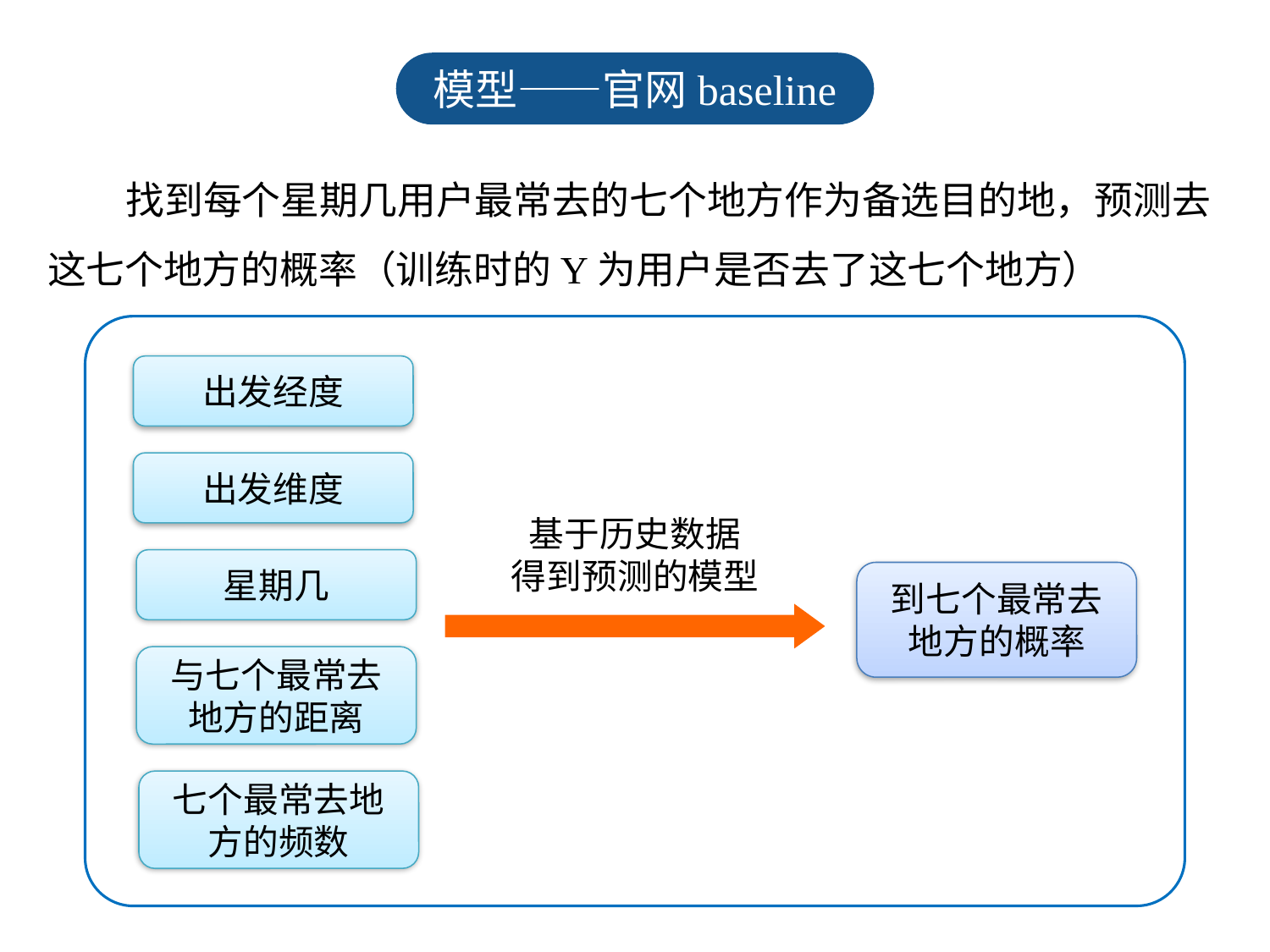

模型——官网baseline
        找到每个星期几用户最常去的七个地方作为备选目的地，预测去这七个地方的概率（训练时的Y为用户是否去了这七个地方）

出发经度
出发维度
基于历史数据
得到预测的模型
星期几
到七个最常去地方的概率

与七个最常去地方的距离
七个最常去地方的频数